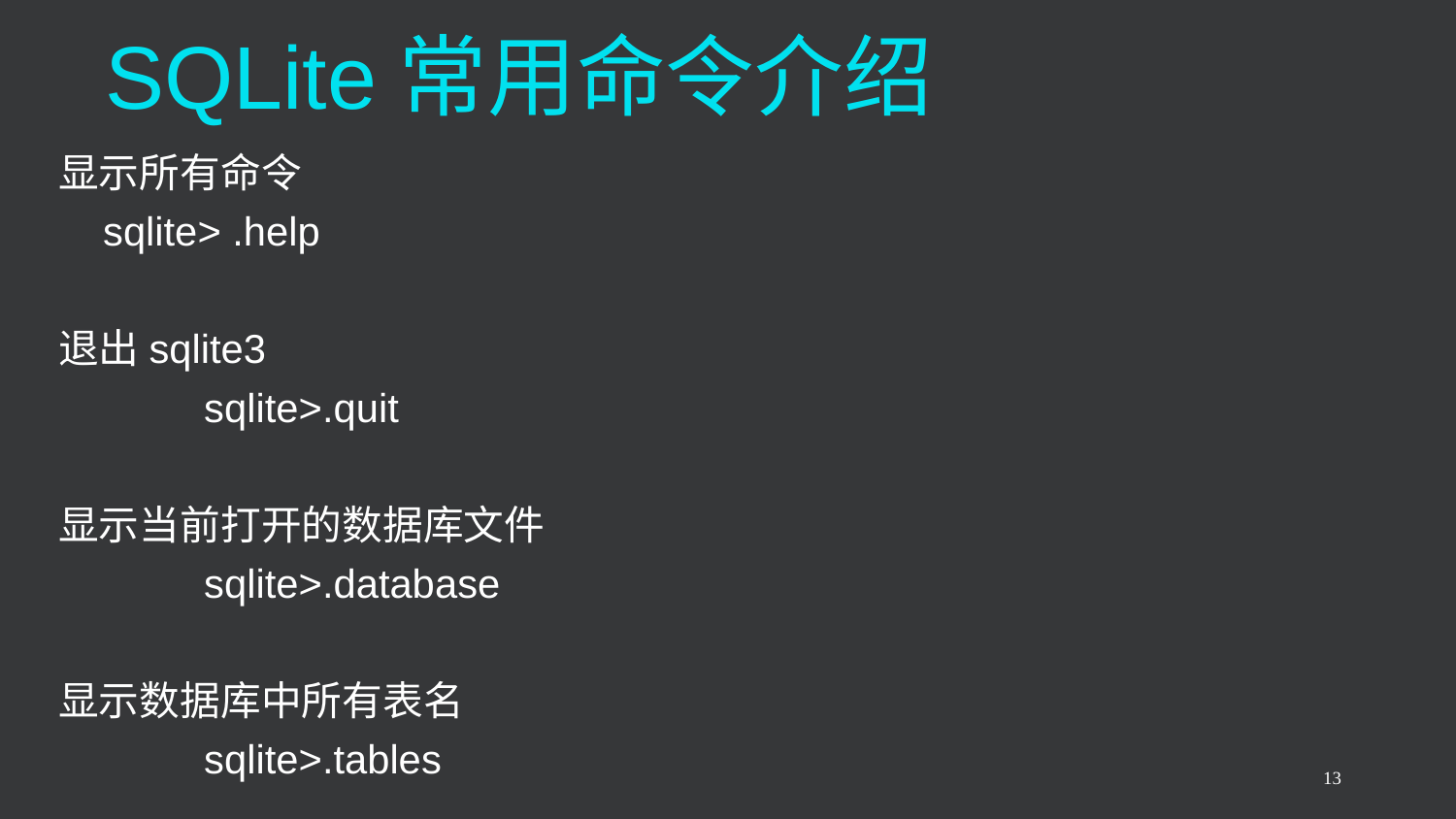

# SQLite常用命令介绍
显示所有命令
    sqlite> .help

退出sqlite3
  	sqlite>.quit

显示当前打开的数据库文件
	sqlite>.database

显示数据库中所有表名
	sqlite>.tables
13